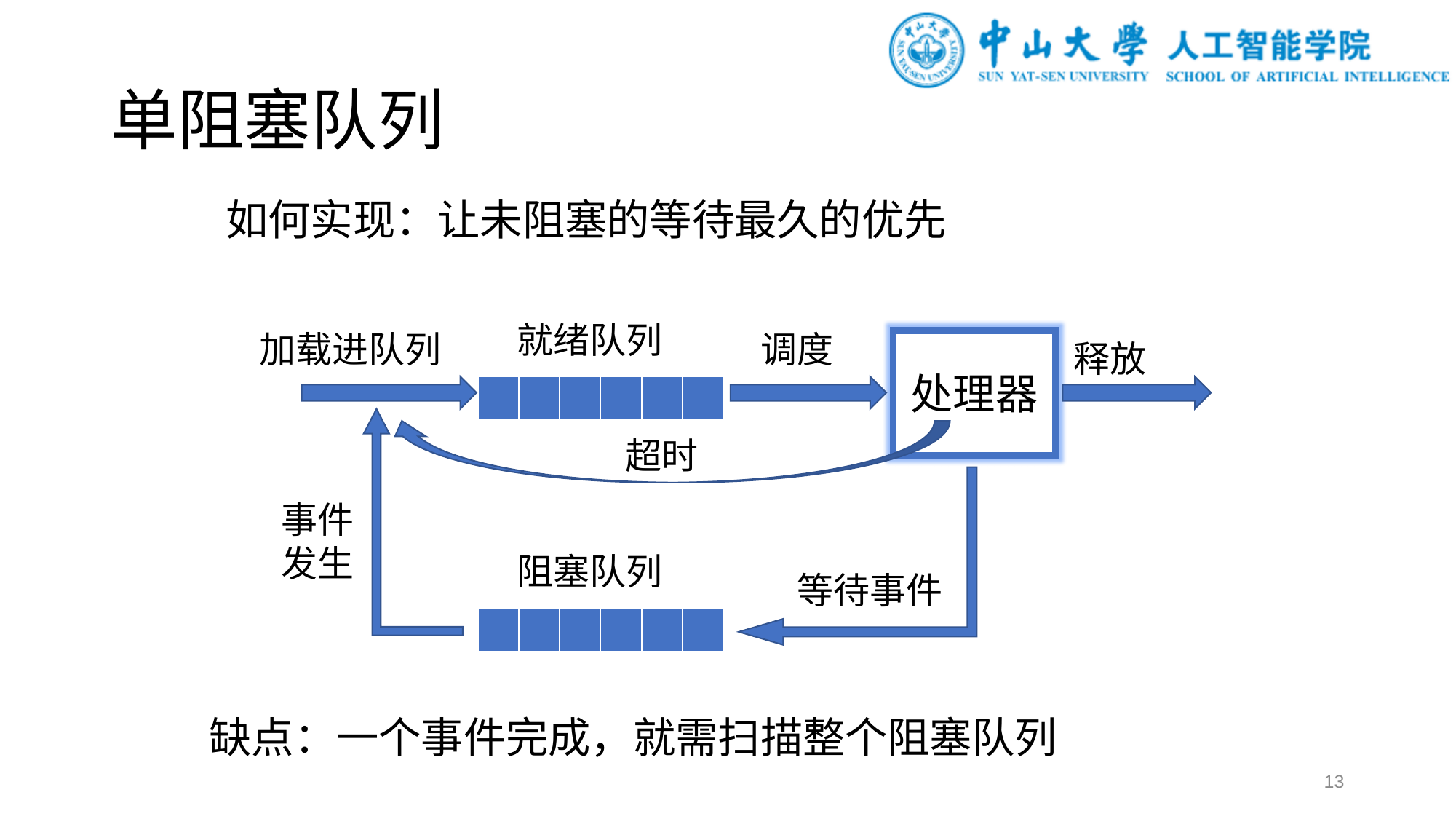

# 单阻塞队列
如何实现：让未阻塞的等待最久的优先
就绪队列
加载进队列
调度
处理器
释放

|  |  |  |  |  |  |
| --- | --- | --- | --- | --- | --- |

超时

事件
发生
阻塞队列
等待事件
|  |  |  |  |  |  |
| --- | --- | --- | --- | --- | --- |
缺点：一个事件完成，就需扫描整个阻塞队列
13